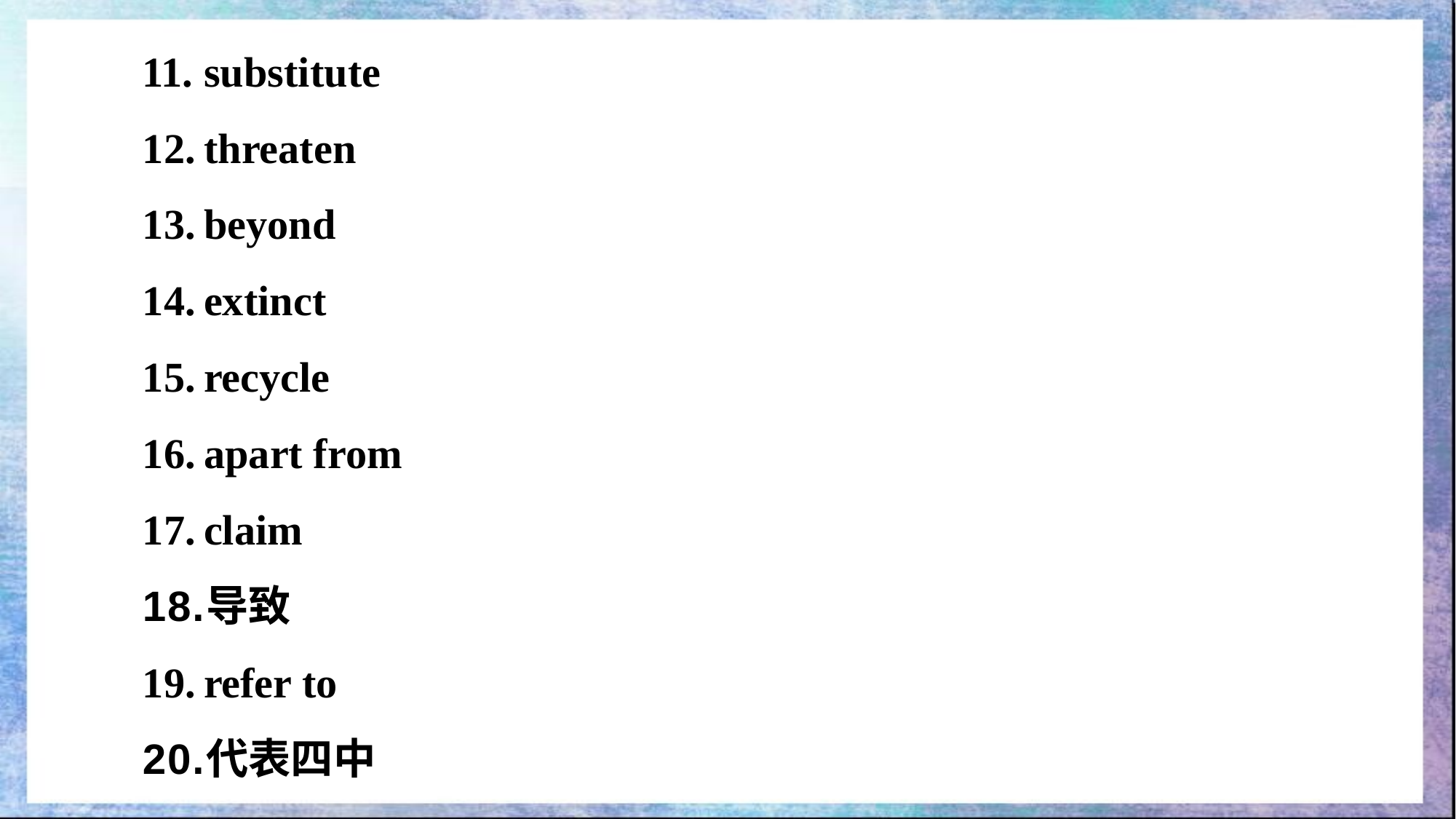

substitute
threaten
beyond
extinct
recycle
apart from
claim
导致
refer to
代表四中